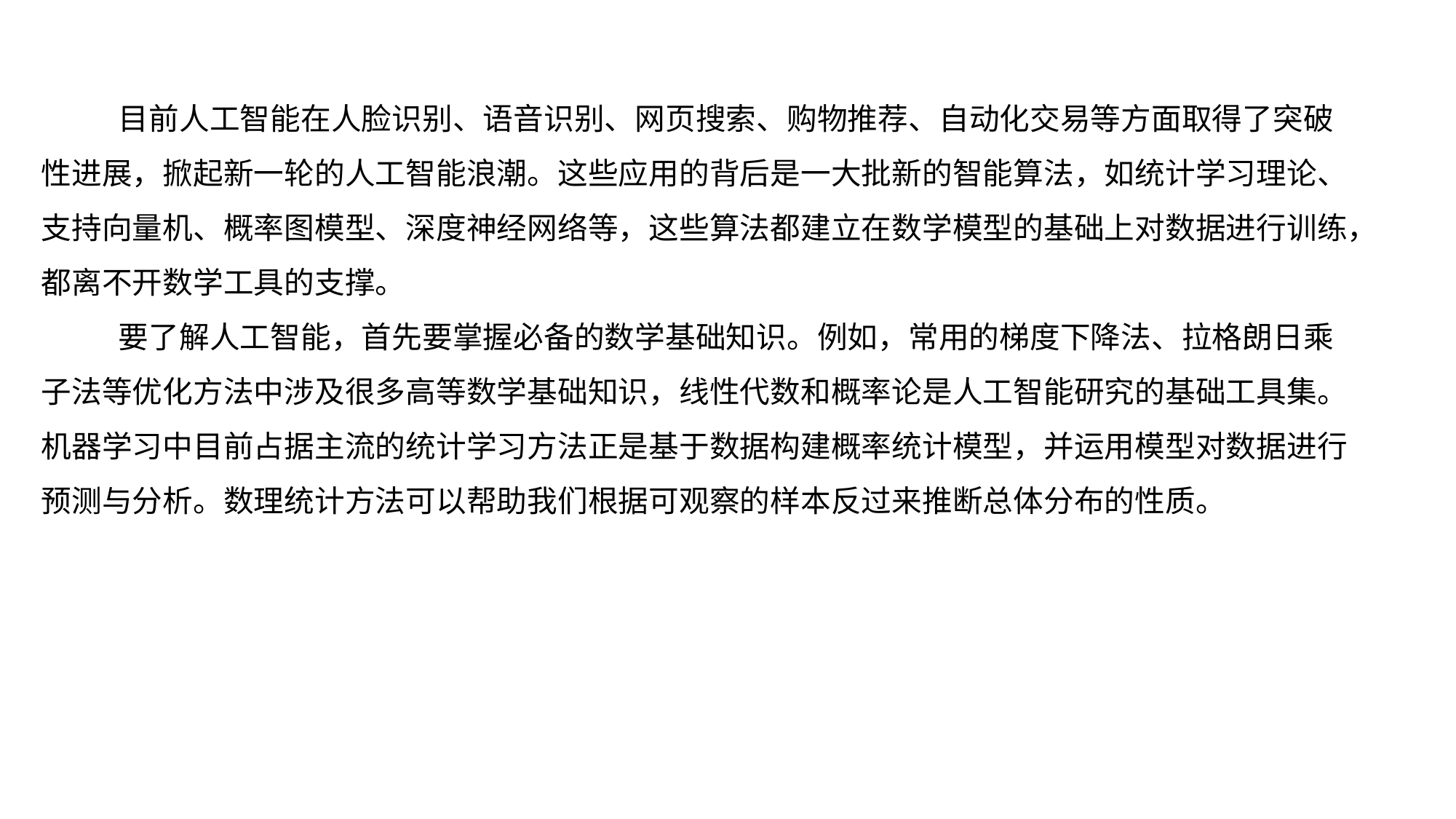

目前人工智能在人脸识别、语音识别、网页搜索、购物推荐、自动化交易等方面取得了突破性进展，掀起新一轮的人工智能浪潮。这些应用的背后是一大批新的智能算法，如统计学习理论、支持向量机、概率图模型、深度神经网络等，这些算法都建立在数学模型的基础上对数据进行训练，都离不开数学工具的支撑。
要了解人工智能，首先要掌握必备的数学基础知识。例如，常用的梯度下降法、拉格朗日乘子法等优化方法中涉及很多高等数学基础知识，线性代数和概率论是人工智能研究的基础工具集。机器学习中目前占据主流的统计学习方法正是基于数据构建概率统计模型，并运用模型对数据进行预测与分析。数理统计方法可以帮助我们根据可观察的样本反过来推断总体分布的性质。